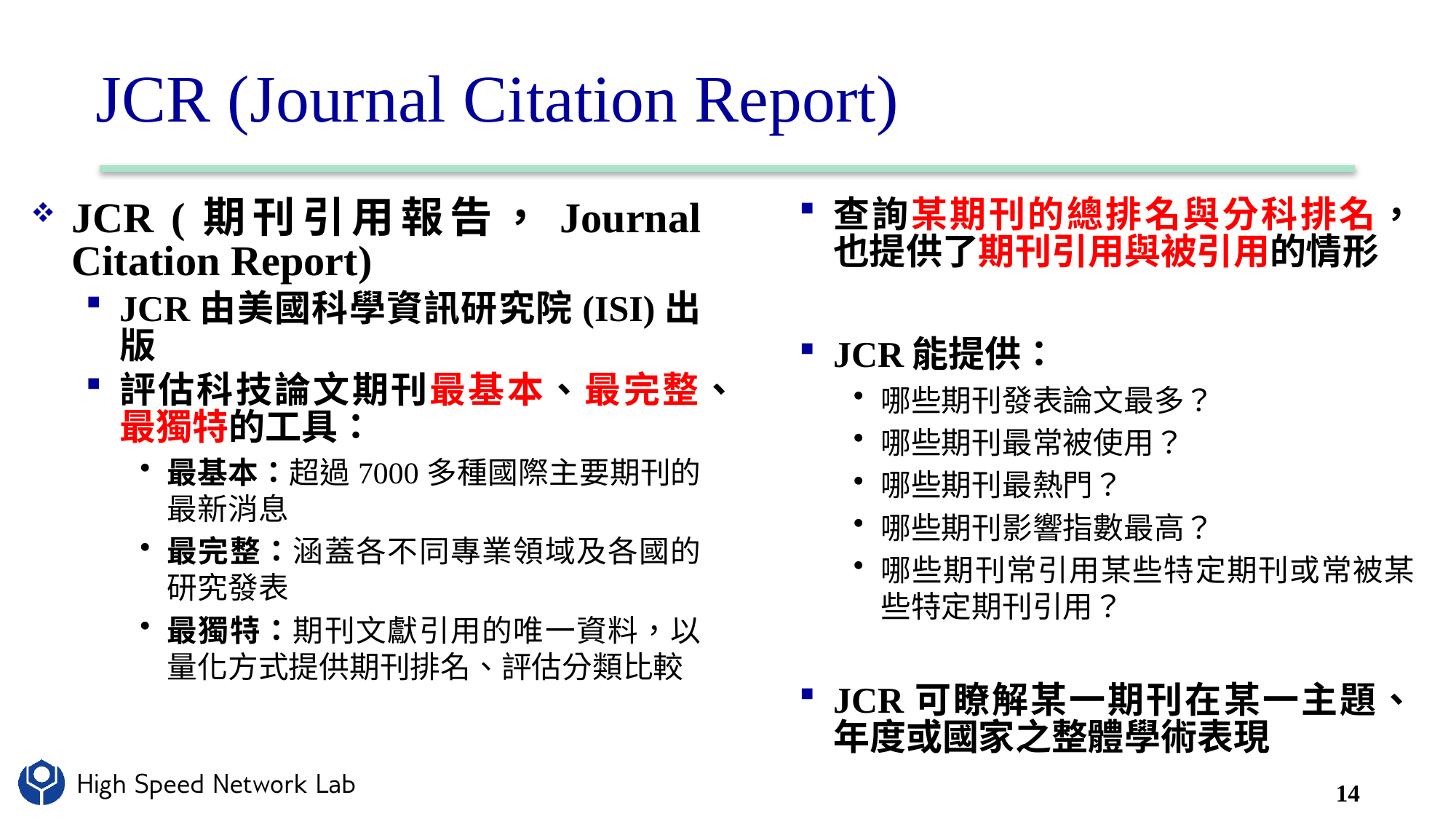

# JCR (Journal Citation Report)
JCR (期刊引用報告，Journal Citation Report)
JCR由美國科學資訊研究院(ISI)出版
評估科技論文期刊最基本、最完整、最獨特的工具：
最基本：超過7000多種國際主要期刊的最新消息
最完整：涵蓋各不同專業領域及各國的研究發表
最獨特：期刊文獻引用的唯一資料，以量化方式提供期刊排名、評估分類比較

查詢某期刊的總排名與分科排名，也提供了期刊引用與被引用的情形

JCR能提供：
哪些期刊發表論文最多？
哪些期刊最常被使用？
哪些期刊最熱門？
哪些期刊影響指數最高？
哪些期刊常引用某些特定期刊或常被某些特定期刊引用？

JCR可瞭解某一期刊在某一主題、年度或國家之整體學術表現
14